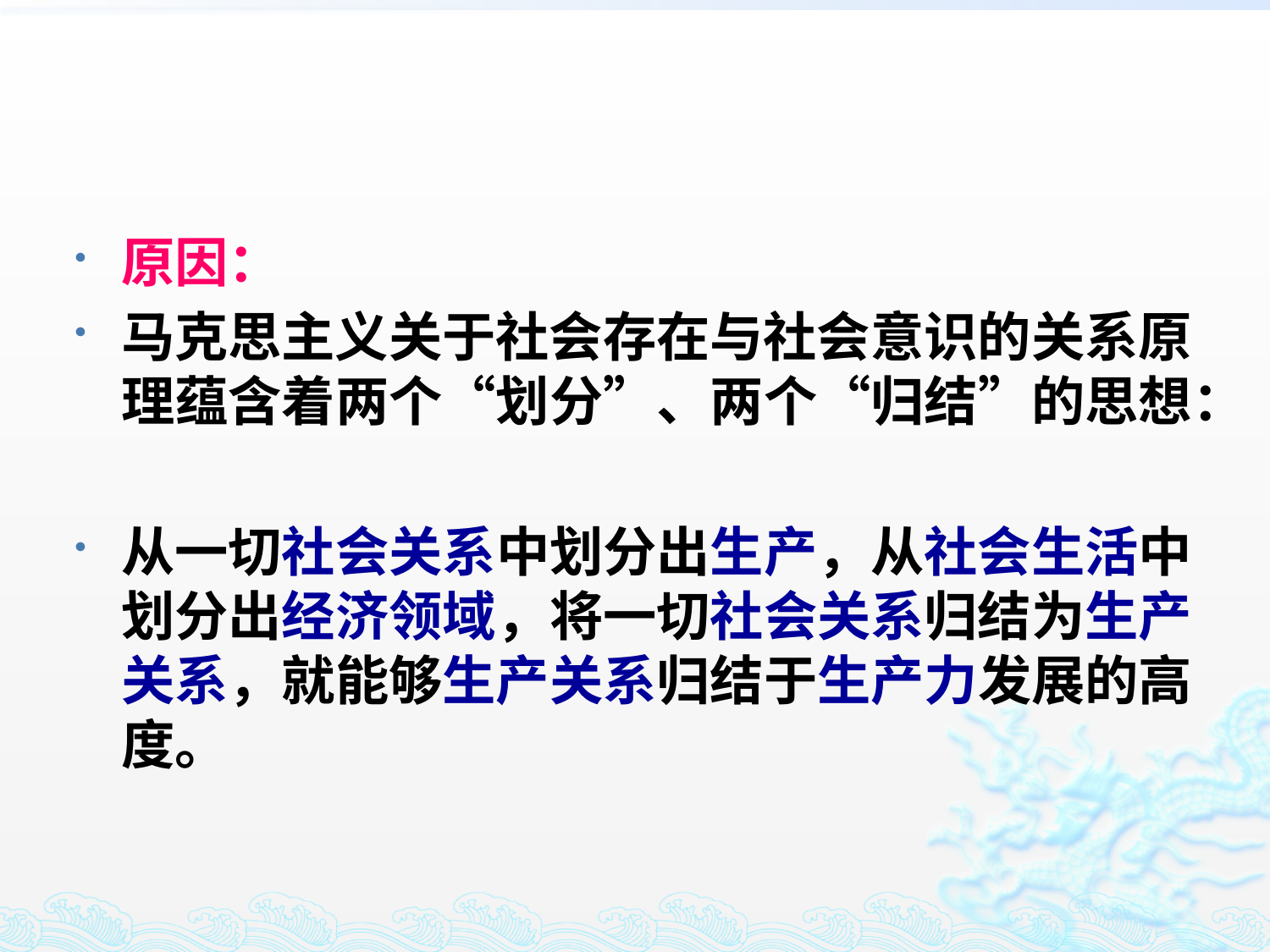

原因：
马克思主义关于社会存在与社会意识的关系原理蕴含着两个“划分”、两个“归结”的思想：

从一切社会关系中划分出生产，从社会生活中划分出经济领域，将一切社会关系归结为生产关系，就能够生产关系归结于生产力发展的高度。